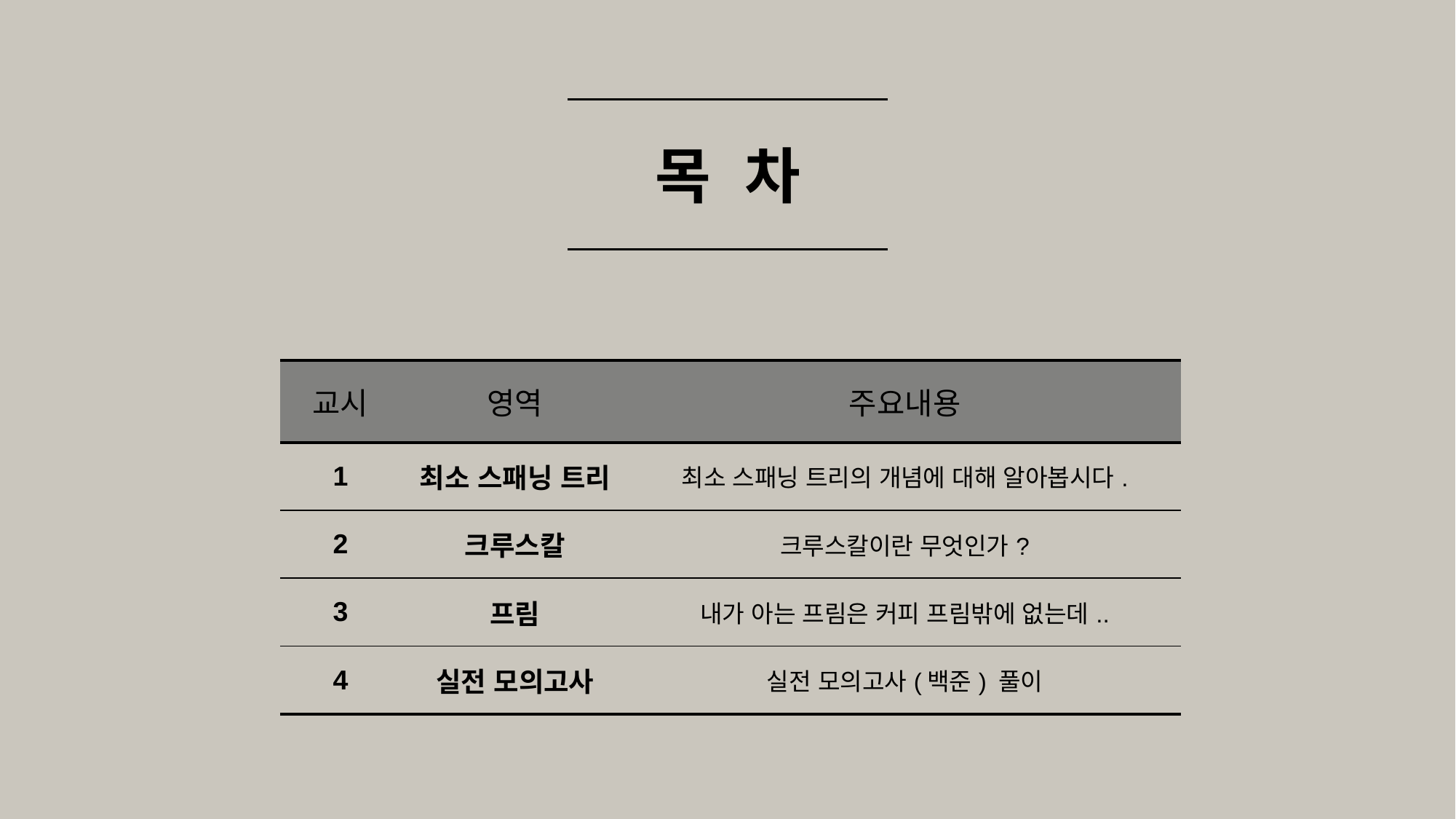

목  차
| 교시 | 영역 | 주요내용 |
| --- | --- | --- |
| 1 | 최소 스패닝 트리 | 최소 스패닝 트리의 개념에 대해 알아봅시다. |
| 2 | 크루스칼 | 크루스칼이란 무엇인가? |
| 3 | 프림 | 내가 아는 프림은 커피 프림밖에 없는데.. |
| 4 | 실전 모의고사 | 실전 모의고사(백준) 풀이 |